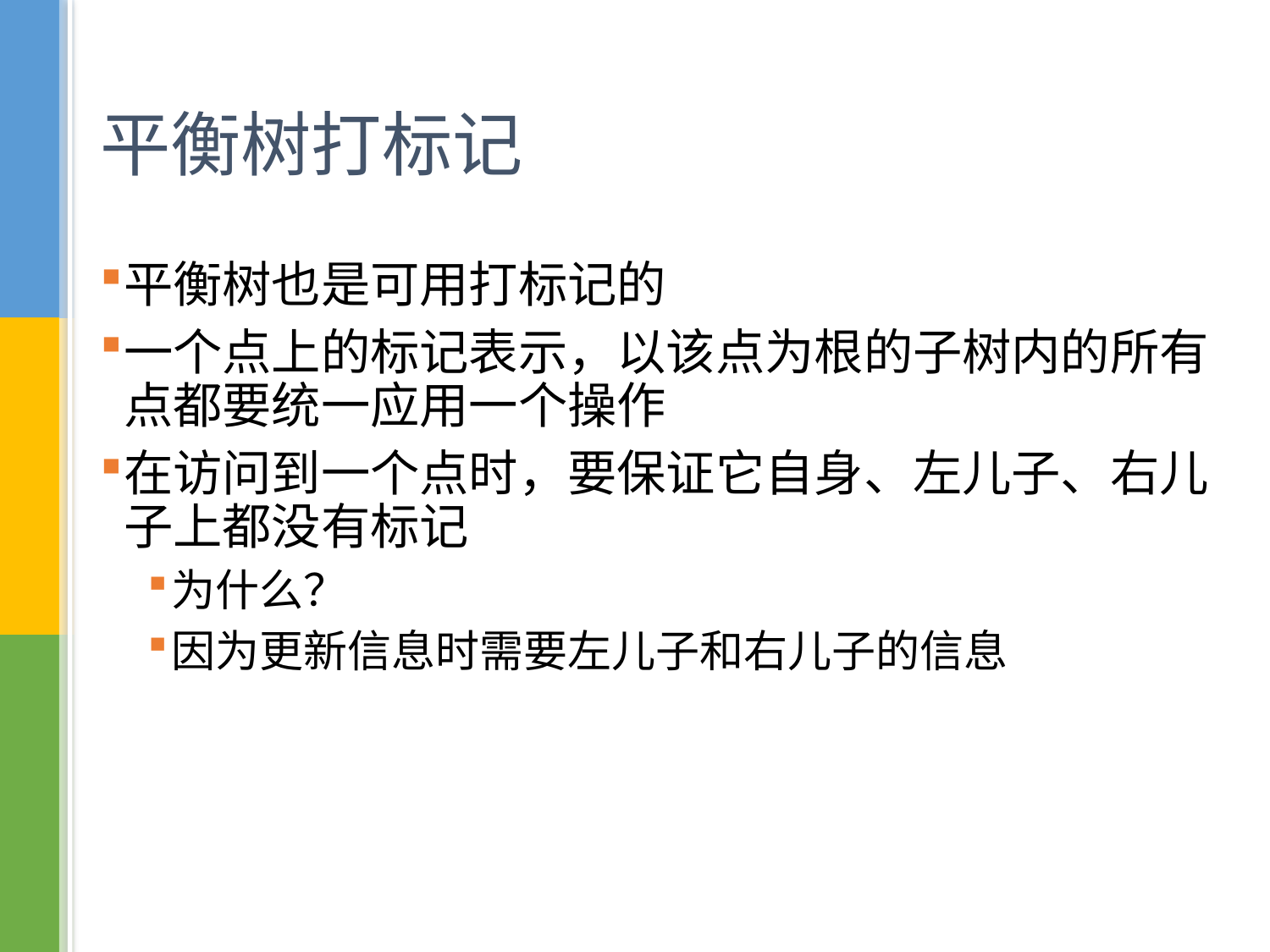

# 平衡树打标记
平衡树也是可用打标记的
一个点上的标记表示，以该点为根的子树内的所有点都要统一应用一个操作
在访问到一个点时，要保证它自身、左儿子、右儿子上都没有标记
为什么？
因为更新信息时需要左儿子和右儿子的信息